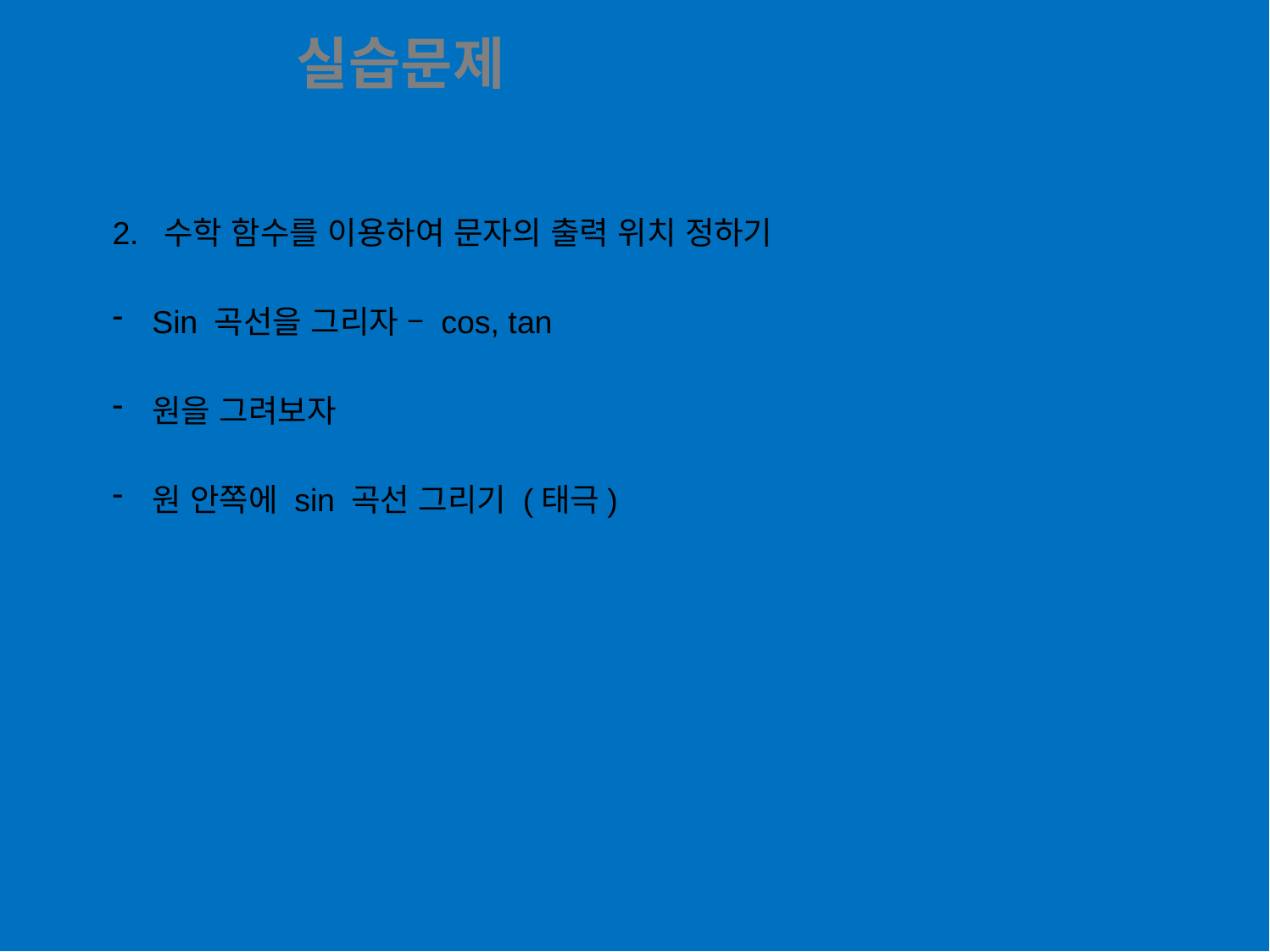

실습문제
2.  수학 함수를 이용하여 문자의 출력 위치 정하기

Sin 곡선을 그리자 – cos, tan

원을 그려보자

원 안쪽에 sin 곡선 그리기 (태극)